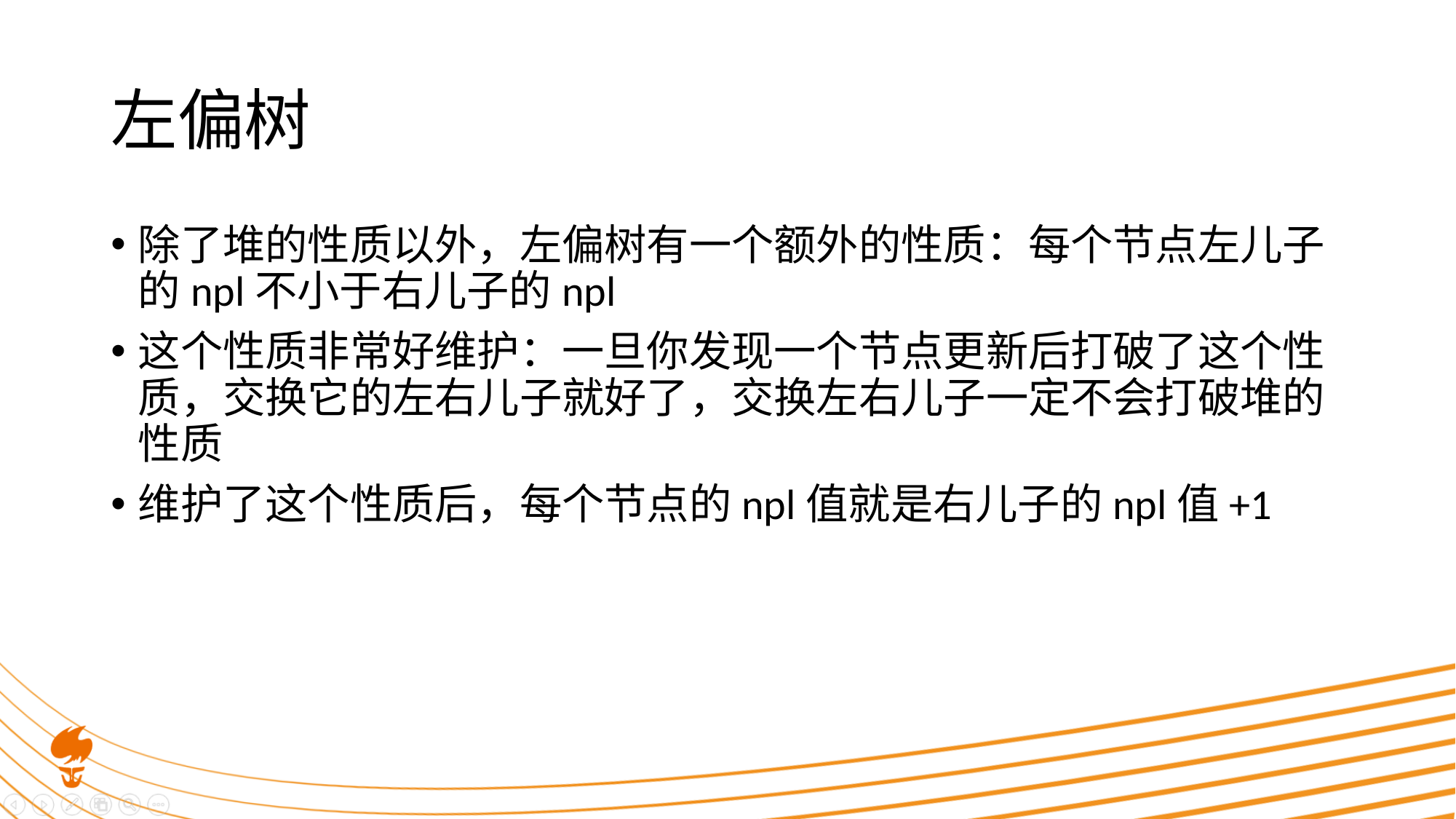

# 左偏树
除了堆的性质以外，左偏树有一个额外的性质：每个节点左儿子的npl不小于右儿子的npl
这个性质非常好维护：一旦你发现一个节点更新后打破了这个性质，交换它的左右儿子就好了，交换左右儿子一定不会打破堆的性质
维护了这个性质后，每个节点的npl值就是右儿子的npl值+1